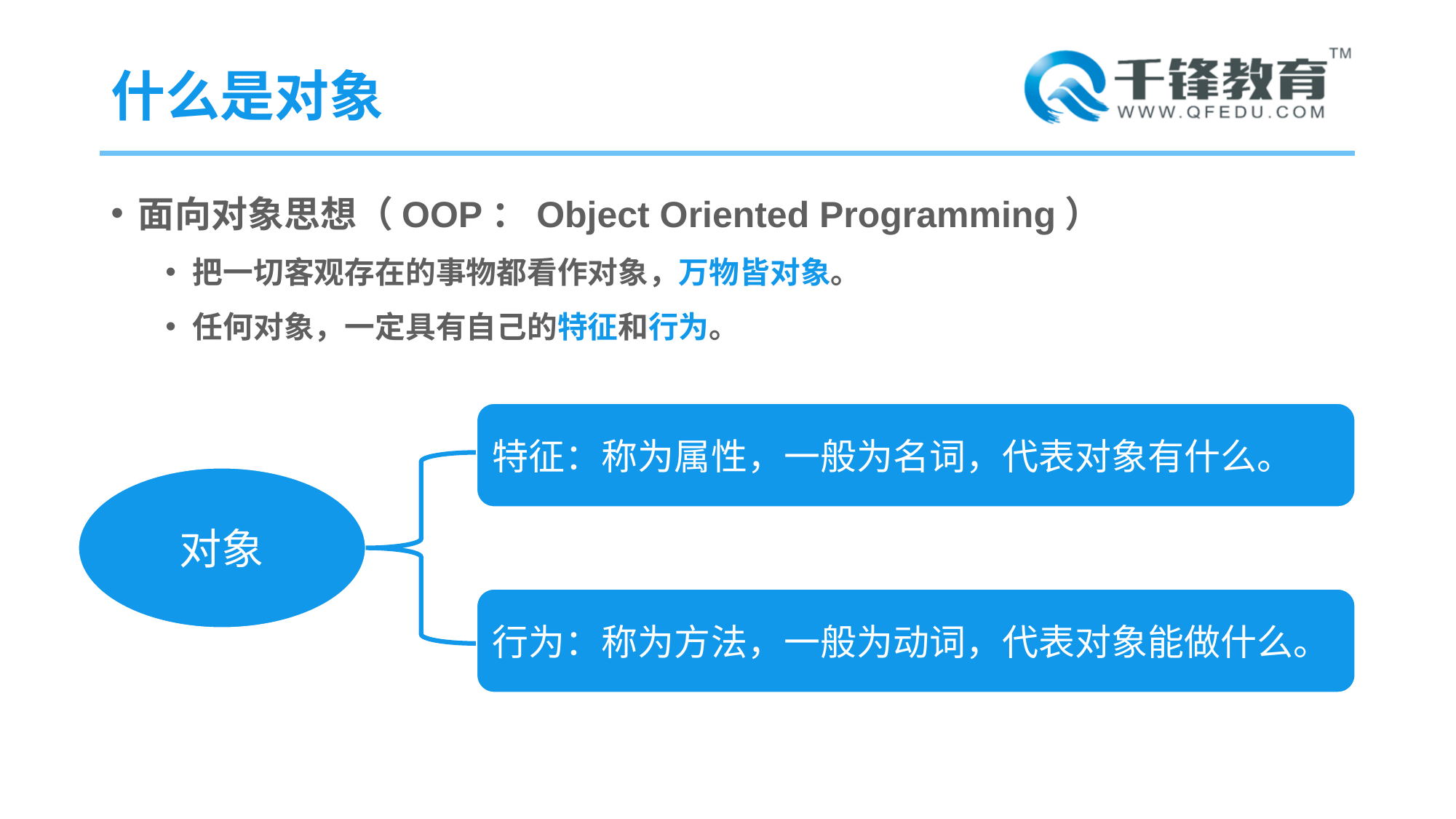

# 什么是对象
面向对象思想（OOP：Object Oriented Programming）
把一切客观存在的事物都看作对象，万物皆对象。
任何对象，一定具有自己的特征和行为。

特征：称为属性，一般为名词，代表对象有什么。

对象
行为：称为方法，一般为动词，代表对象能做什么。